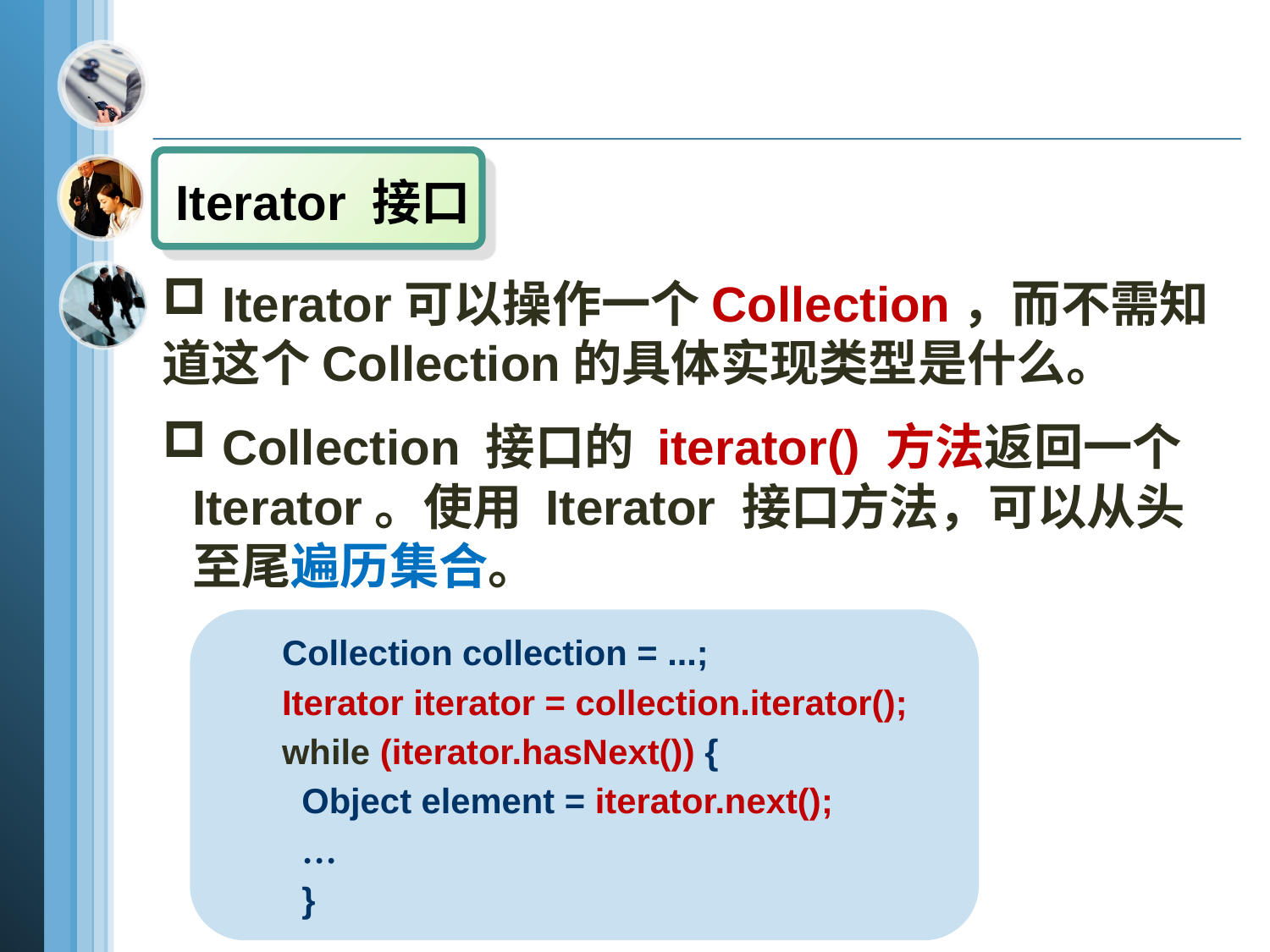

Iterator 接口
 Iterator可以操作一个Collection，而不需知道这个Collection的具体实现类型是什么。
 Collection 接口的 iterator() 方法返回一个 Iterator。使用 Iterator 接口方法，可以从头至尾遍历集合。
Collection collection = ...;
Iterator iterator = collection.iterator();
while (iterator.hasNext()) {
  Object element = iterator.next();
  …
  }